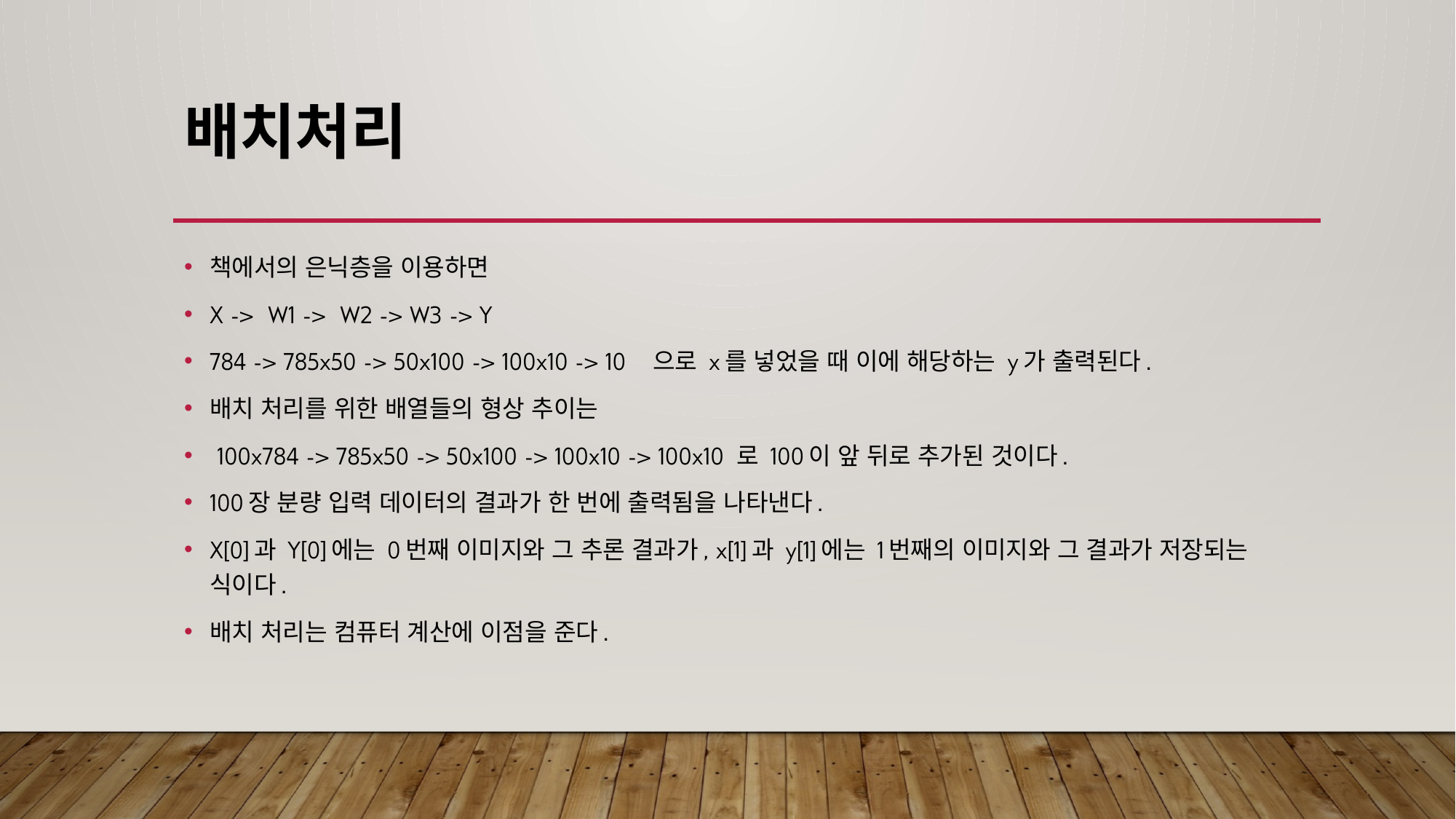

# 배치처리
책에서의 은닉층을 이용하면
X ->  W1 ->  W2 -> W3 -> Y
784 -> 785x50 -> 50x100 -> 100x10 -> 10   으로 x를 넣었을 때 이에 해당하는 y가 출력된다.
배치 처리를 위한 배열들의 형상 추이는
 100x784 -> 785x50 -> 50x100 -> 100x10 -> 100x10 로 100이 앞 뒤로 추가된 것이다.
100장 분량 입력 데이터의 결과가 한 번에 출력됨을 나타낸다.
X[0]과 Y[0]에는 0번째 이미지와 그 추론 결과가, x[1]과 y[1]에는 1번째의 이미지와 그 결과가 저장되는 식이다.
배치 처리는 컴퓨터 계산에 이점을 준다.